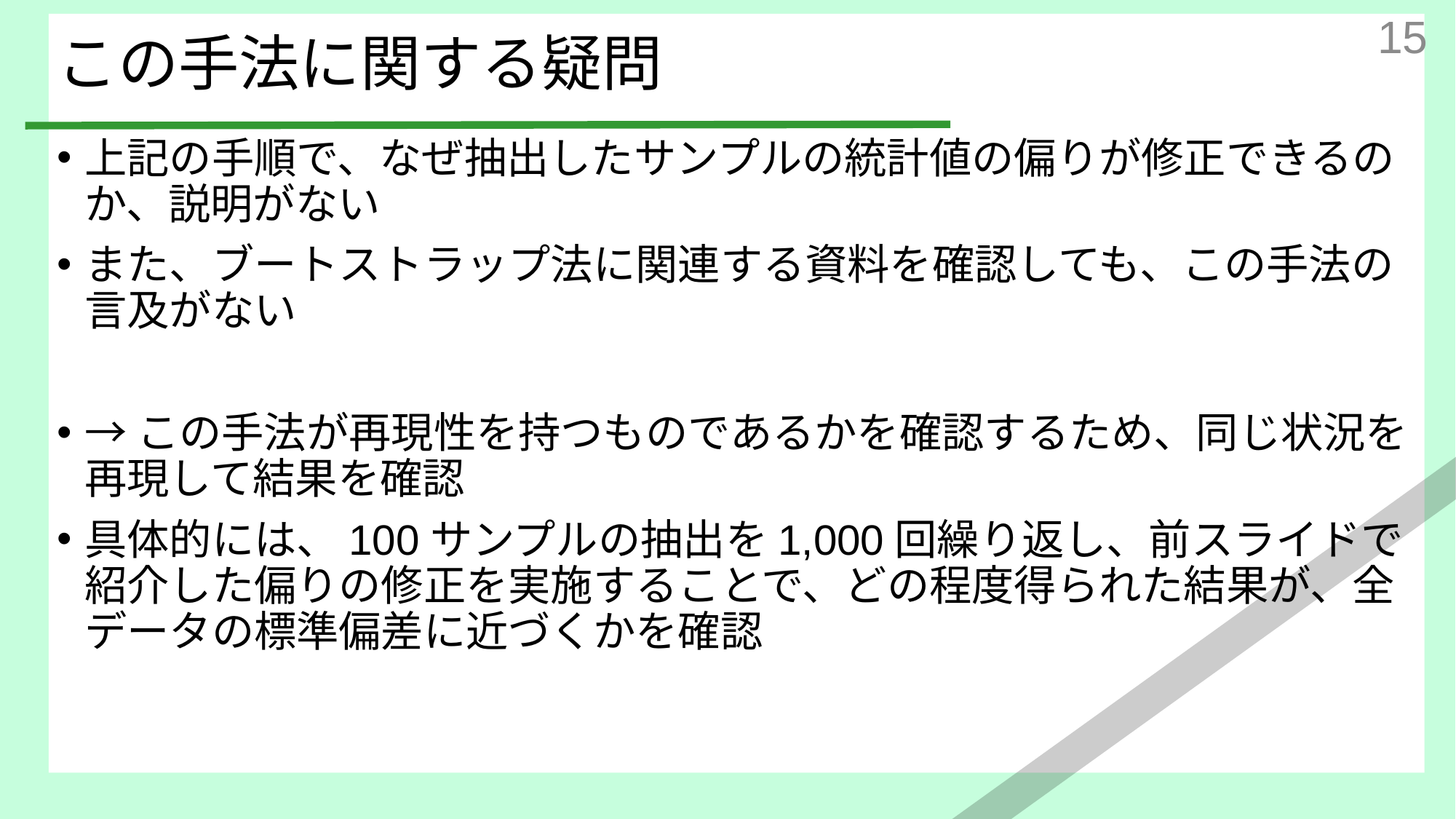

15
# この手法に関する疑問
上記の手順で、なぜ抽出したサンプルの統計値の偏りが修正できるのか、説明がない
また、ブートストラップ法に関連する資料を確認しても、この手法の言及がない

→この手法が再現性を持つものであるかを確認するため、同じ状況を再現して結果を確認
具体的には、100サンプルの抽出を1,000回繰り返し、前スライドで紹介した偏りの修正を実施することで、どの程度得られた結果が、全データの標準偏差に近づくかを確認